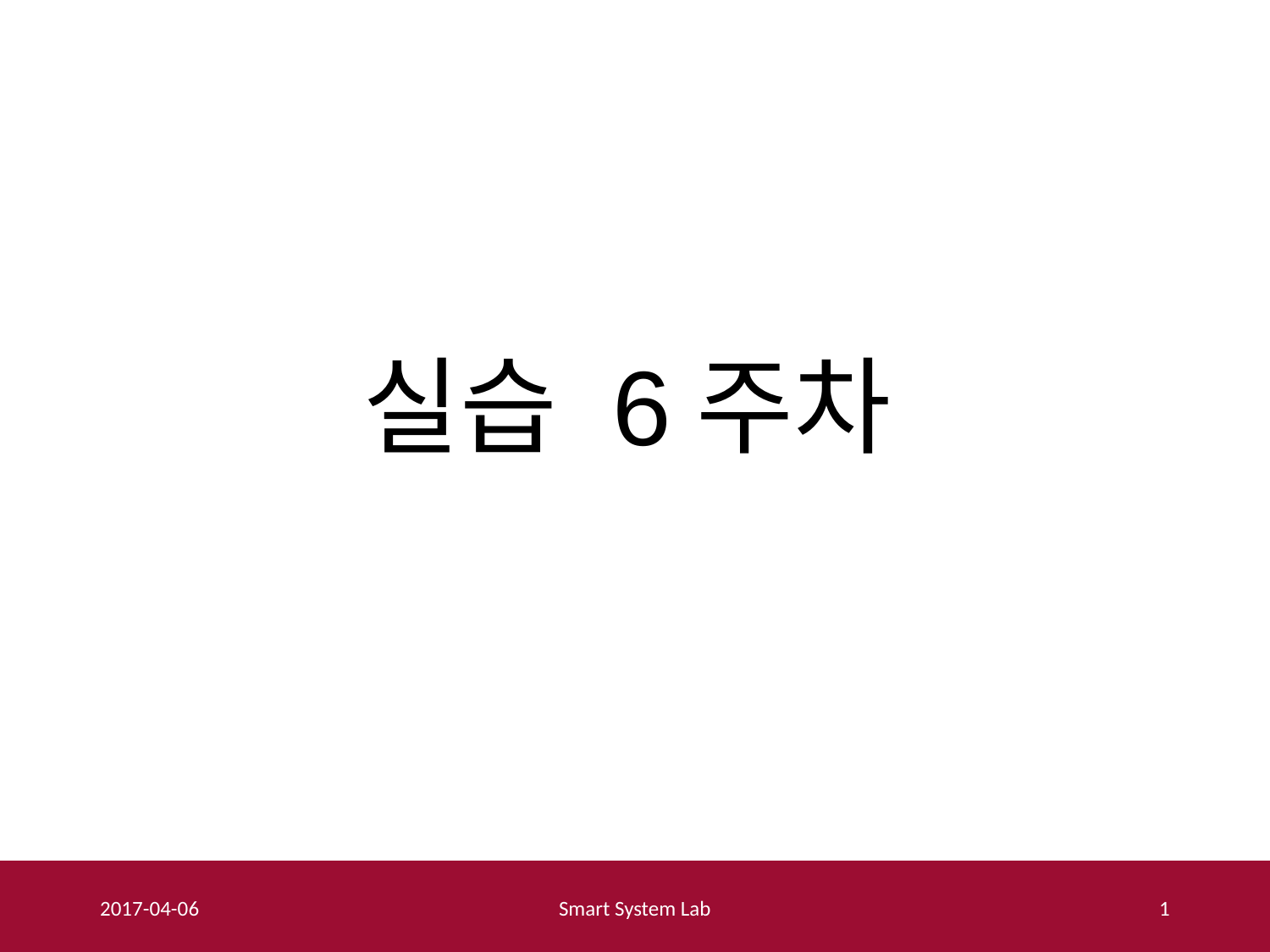

# 실습 6주차

2017-04-06
Smart System Lab
1